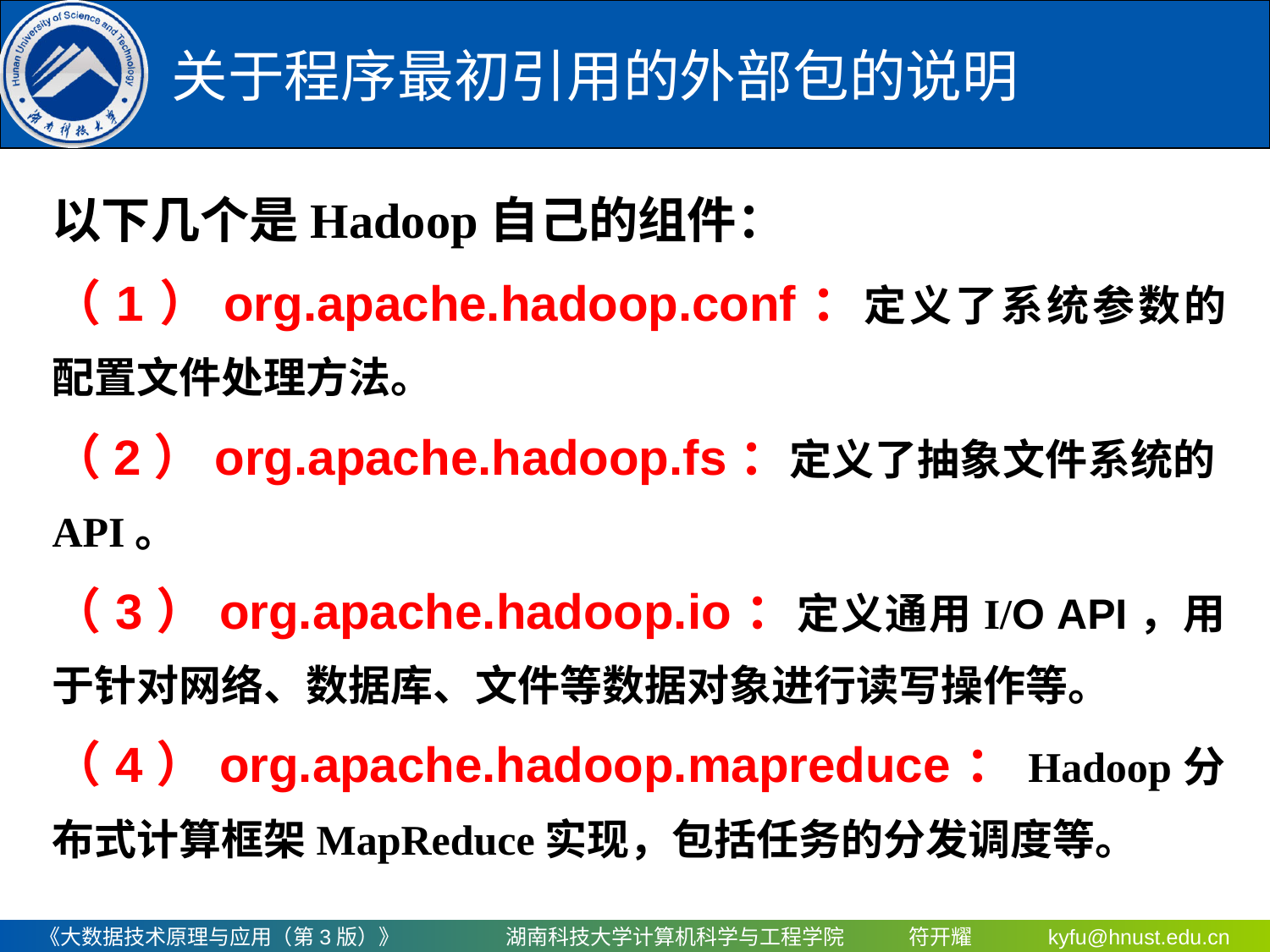

关于程序最初引用的外部包的说明
以下几个是Hadoop自己的组件：
（1）org.apache.hadoop.conf：定义了系统参数的配置文件处理方法。
（2）org.apache.hadoop.fs：定义了抽象文件系统的API。
（3）org.apache.hadoop.io：定义通用I/O API，用于针对网络、数据库、文件等数据对象进行读写操作等。
（4）org.apache.hadoop.mapreduce：Hadoop分布式计算框架MapReduce实现，包括任务的分发调度等。